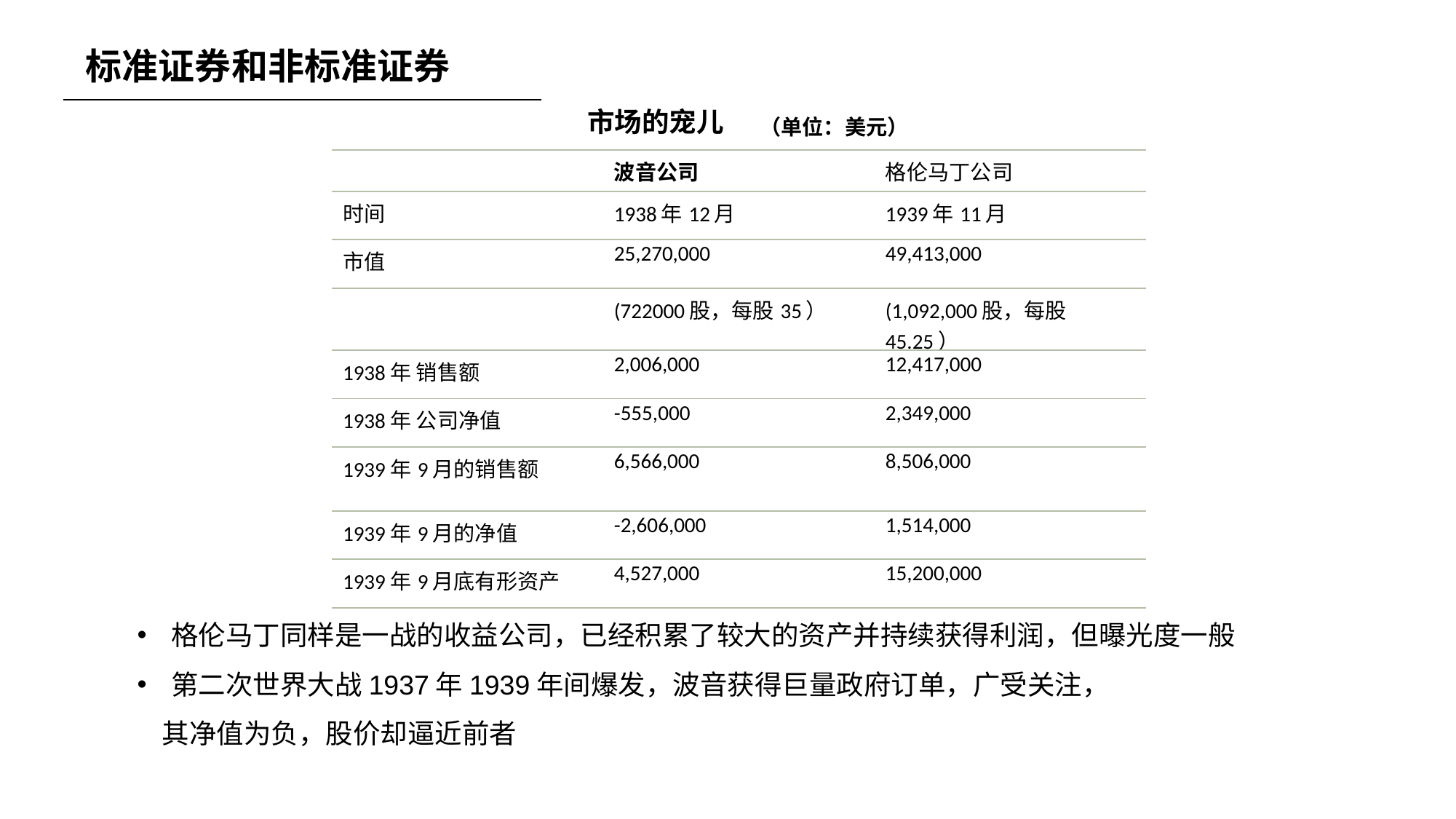

标准证券和非标准证券
                             （单位：美元）
市场的宠儿
|  | 波音公司 | 格伦马丁公司 |
| --- | --- | --- |
| 时间 | 1938年12月 | 1939年11月 |
| 市值 | 25,270,000 | 49,413,000 |
|  | (722000股，每股35） | (1,092,000股，每股45.25） |
| 1938年 销售额 | 2,006,000 | 12,417,000 |
| 1938年 公司净值 | -555,000 | 2,349,000 |
| 1939年9月的销售额 | 6,566,000 | 8,506,000 |
| 1939年9月的净值 | -2,606,000 | 1,514,000 |
| 1939年9月底有形资产 | 4,527,000 | 15,200,000 |
格伦马丁同样是一战的收益公司，已经积累了较大的资产并持续获得利润，但曝光度一般
第二次世界大战1937年1939年间爆发，波音获得巨量政府订单，广受关注，
   其净值为负，股价却逼近前者
9